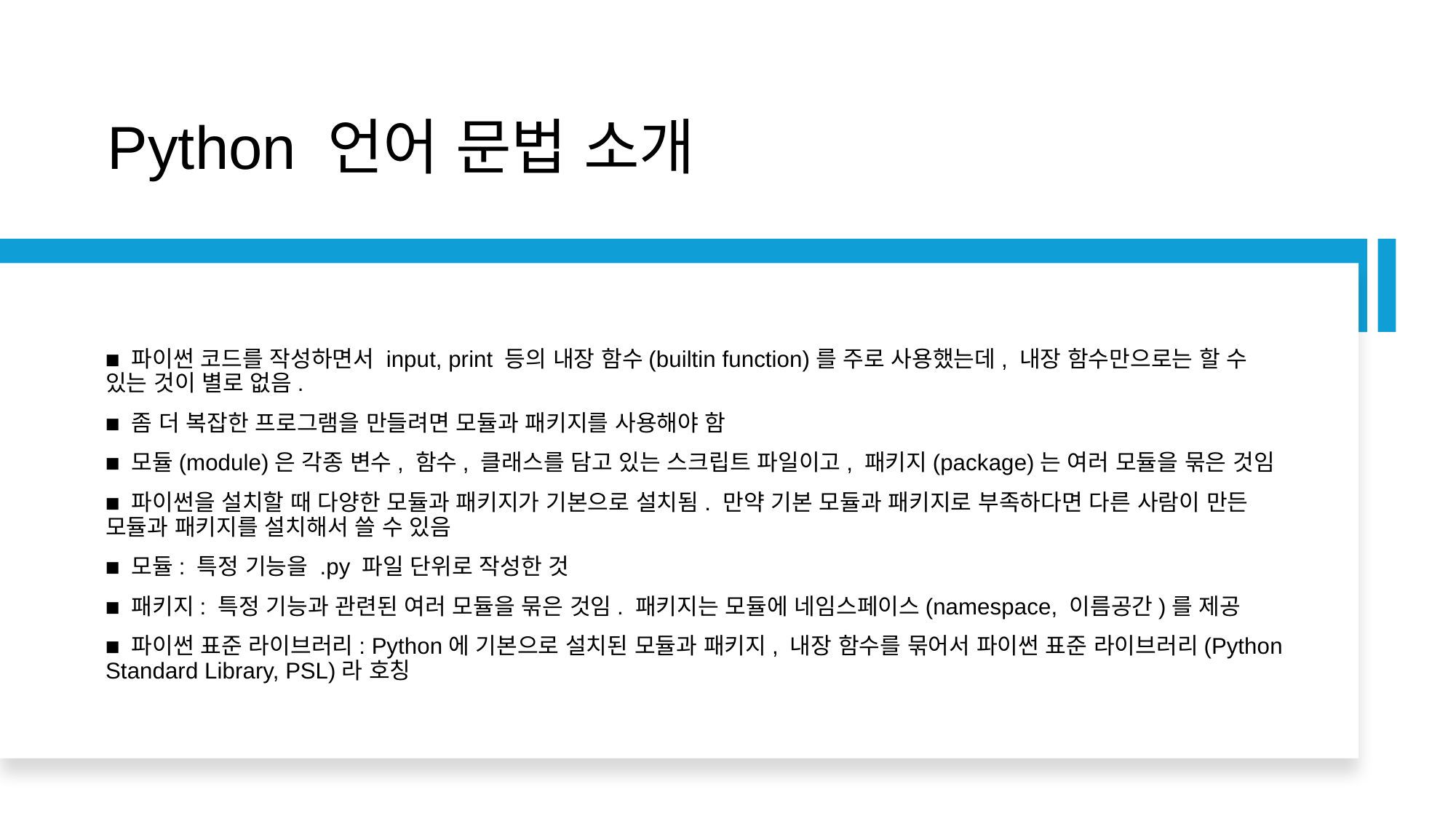

# Python 언어 문법 소개

◼ 파이썬 코드를 작성하면서 input, print 등의 내장 함수(builtin function)를 주로 사용했는데, 내장 함수만으로는 할 수 있는 것이 별로 없음.
◼ 좀 더 복잡한 프로그램을 만들려면 모듈과 패키지를 사용해야 함
◼ 모듈(module)은 각종 변수, 함수, 클래스를 담고 있는 스크립트 파일이고, 패키지(package)는 여러 모듈을 묶은 것임
◼ 파이썬을 설치할 때 다양한 모듈과 패키지가 기본으로 설치됨. 만약 기본 모듈과 패키지로 부족하다면 다른 사람이 만든 모듈과 패키지를 설치해서 쓸 수 있음
◼ 모듈: 특정 기능을 .py 파일 단위로 작성한 것
◼ 패키지: 특정 기능과 관련된 여러 모듈을 묶은 것임. 패키지는 모듈에 네임스페이스(namespace, 이름공간)를 제공
◼ 파이썬 표준 라이브러리: Python에 기본으로 설치된 모듈과 패키지, 내장 함수를 묶어서 파이썬 표준 라이브러리(Python Standard Library, PSL)라 호칭